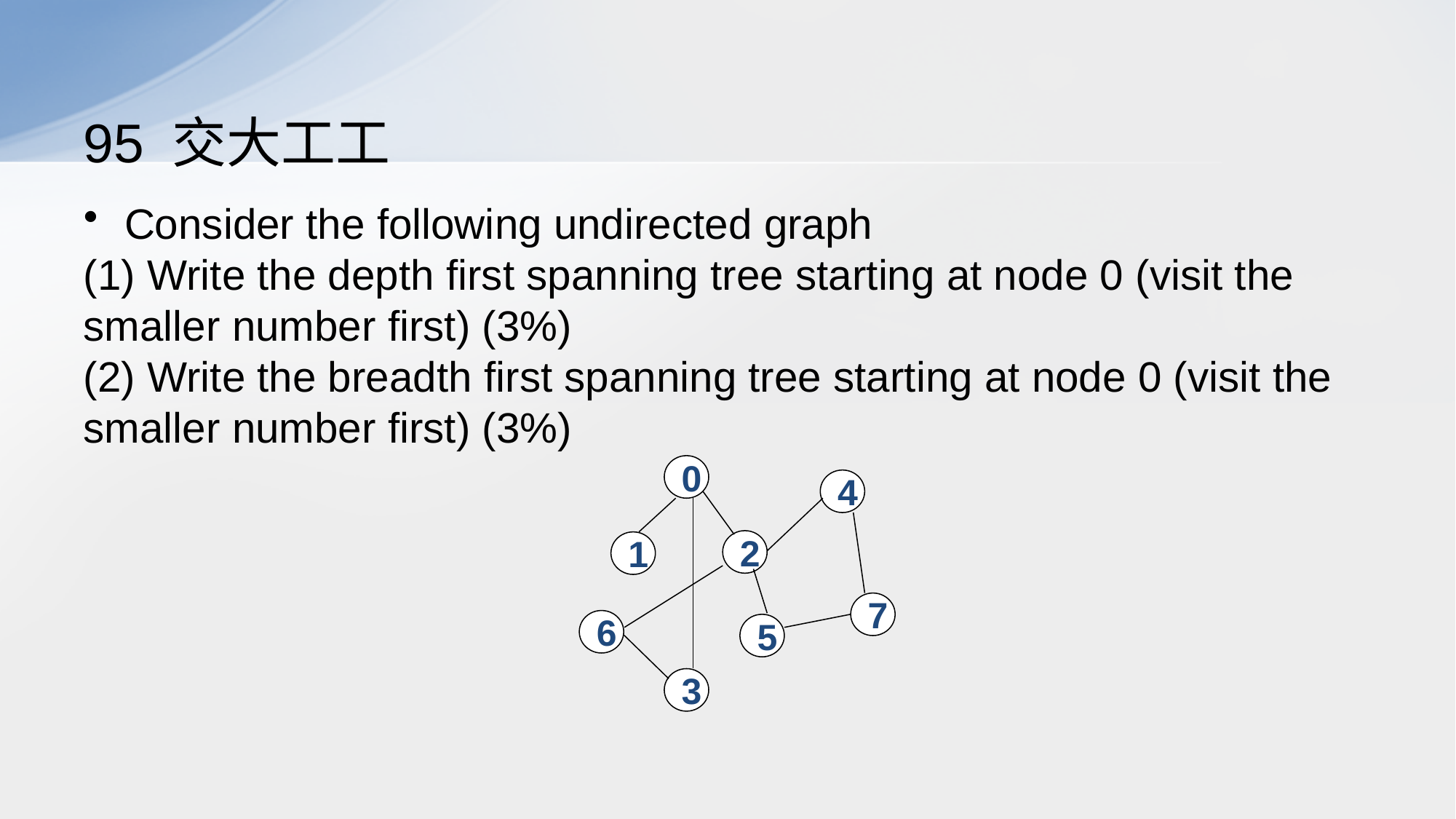

# 95 交大工工
Consider the following undirected graph
(1) Write the depth first spanning tree starting at node 0 (visit the smaller number first) (3%)
(2) Write the breadth first spanning tree starting at node 0 (visit the smaller number first) (3%)

0
4

2
1

7
6
5

3